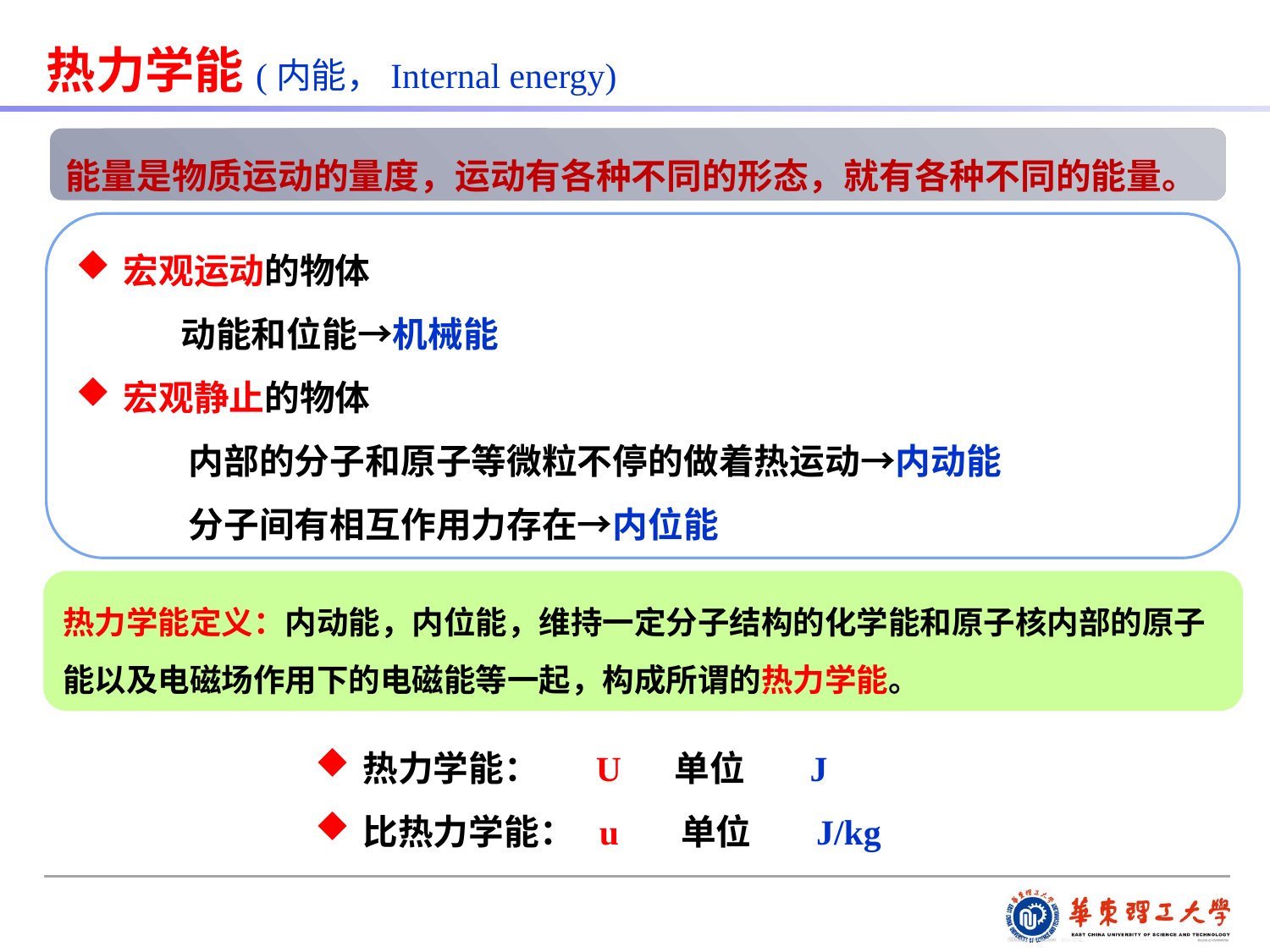

热力学能(内能，Internal energy)
能量是物质运动的量度，运动有各种不同的形态，就有各种不同的能量。
宏观运动的物体
            动能和位能→机械能
宏观静止的物体
             内部的分子和原子等微粒不停的做着热运动→内动能
             分子间有相互作用力存在→内位能
热力学能定义：内动能，内位能，维持一定分子结构的化学能和原子核内部的原子能以及电磁场作用下的电磁能等一起，构成所谓的热力学能。
热力学能：      U     单位       J
比热力学能：  u      单位       J/kg